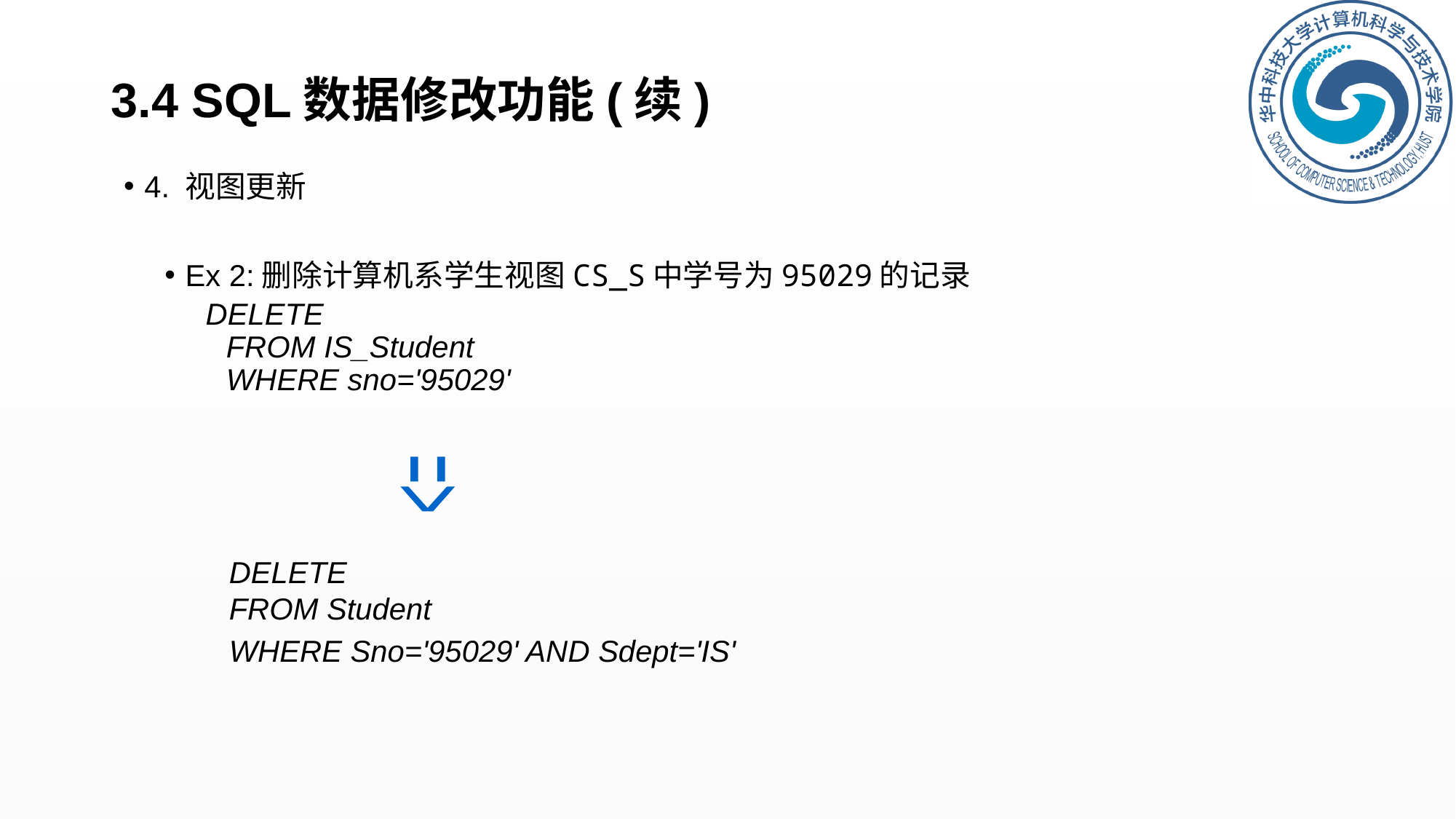

# 3.4 SQL数据修改功能(续)
4. 视图更新

Ex 2:删除计算机系学生视图CS_S中学号为95029的记录
DELETE
FROM IS_Student
WHERE sno='95029'
=>
DELETE
FROM Student
WHERE Sno='95029' AND Sdept='IS'